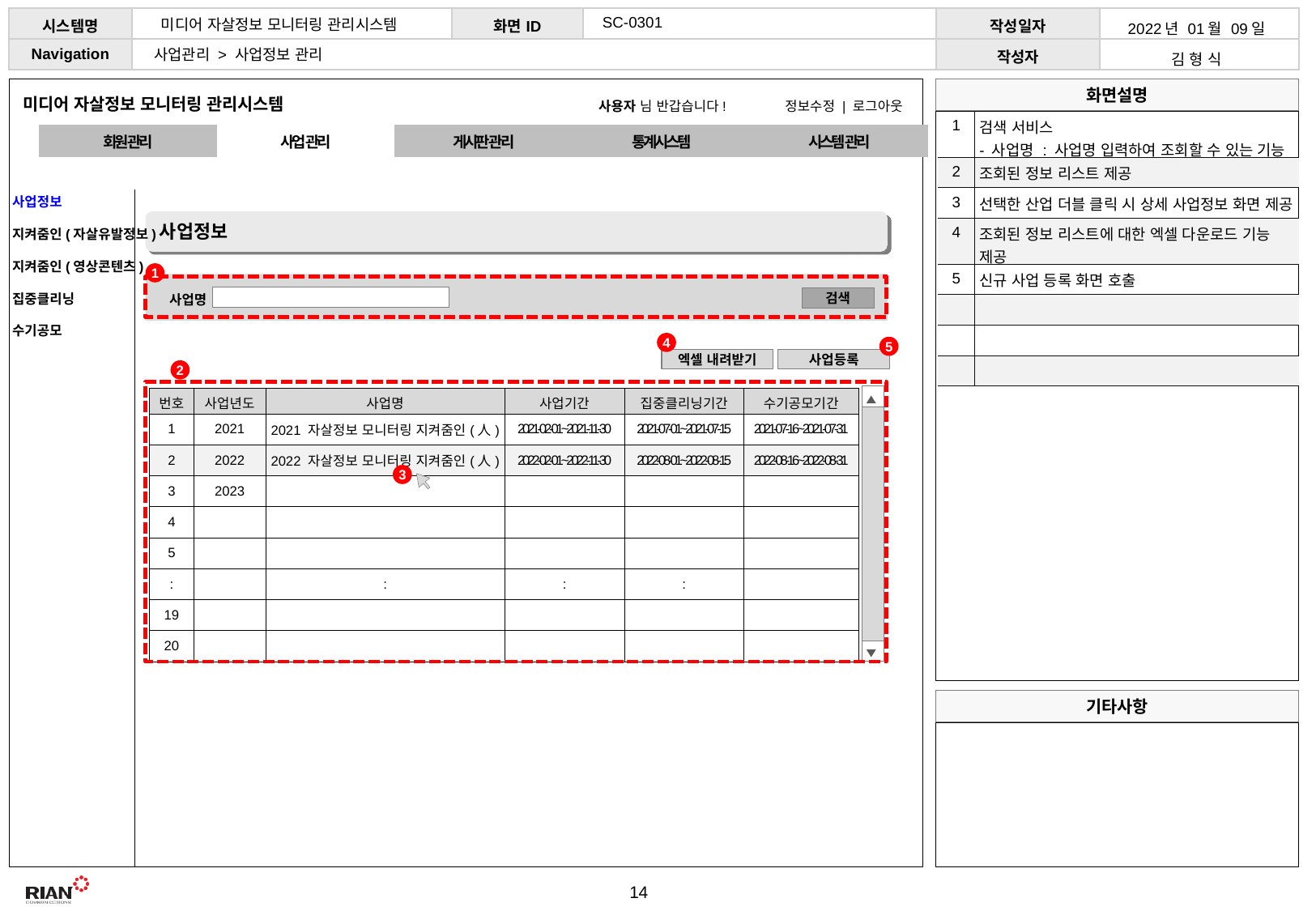

SC-0301
미디어 자살정보 모니터링 관리시스템
| 2022년 01월 09일 |
| --- |
| 김 형 식 |
사업관리 > 사업정보 관리
미디어 자살정보 모니터링 관리시스템
사용자 님 반갑습니다!
정보수정 | 로그아웃
| 1 | 검색 서비스 - 사업명 : 사업명 입력하여 조회할 수 있는 기능 |
| --- | --- |
| 2 | 조회된 정보 리스트 제공 |
| 3 | 선택한 산업 더블 클릭 시 상세 사업정보 화면 제공 |
| 4 | 조회된 정보 리스트에 대한 엑셀 다운로드 기능 제공 |
| 5 | 신규 사업 등록 화면 호출 |
|  |  |
|  |  |
|  |  |
| 회원 관리 | 사업 관리 | 게시판 관리 | 통계시스템 | 시스템 관리 |
| --- | --- | --- | --- | --- |
사업정보
지켜줌인(자살유발정보)
지켜줌인(영상콘텐츠)
집중클리닝
수기공모
사업정보
1

사업명

검색
4
5
엑셀 내려받기
사업등록
2

◀

▶
| 번호 | 사업년도 | 사업명 | 사업기간 | 집중클리닝기간 | 수기공모기간 |
| --- | --- | --- | --- | --- | --- |
| 1 | 2021 | 2021 자살정보 모니터링 지켜줌인(人) | 2021-02-01~2021-11-30 | 2021-07-01~2021-07-15 | 2021-07-16~2021-07-31 |
| 2 | 2022 | 2022 자살정보 모니터링 지켜줌인(人) | 2022-02-01~2022-11-30 | 2022-08-01~2022-08-15 | 2022-08-16~2022-08-31 |
| 3 | 2023 |  |  |  |  |
| 4 |  |  |  |  |  |
| 5 |  |  |  |  |  |
| : |  | : | : | : |  |
| 19 |  |  |  |  |  |
| 20 |  |  |  |  |  |
3